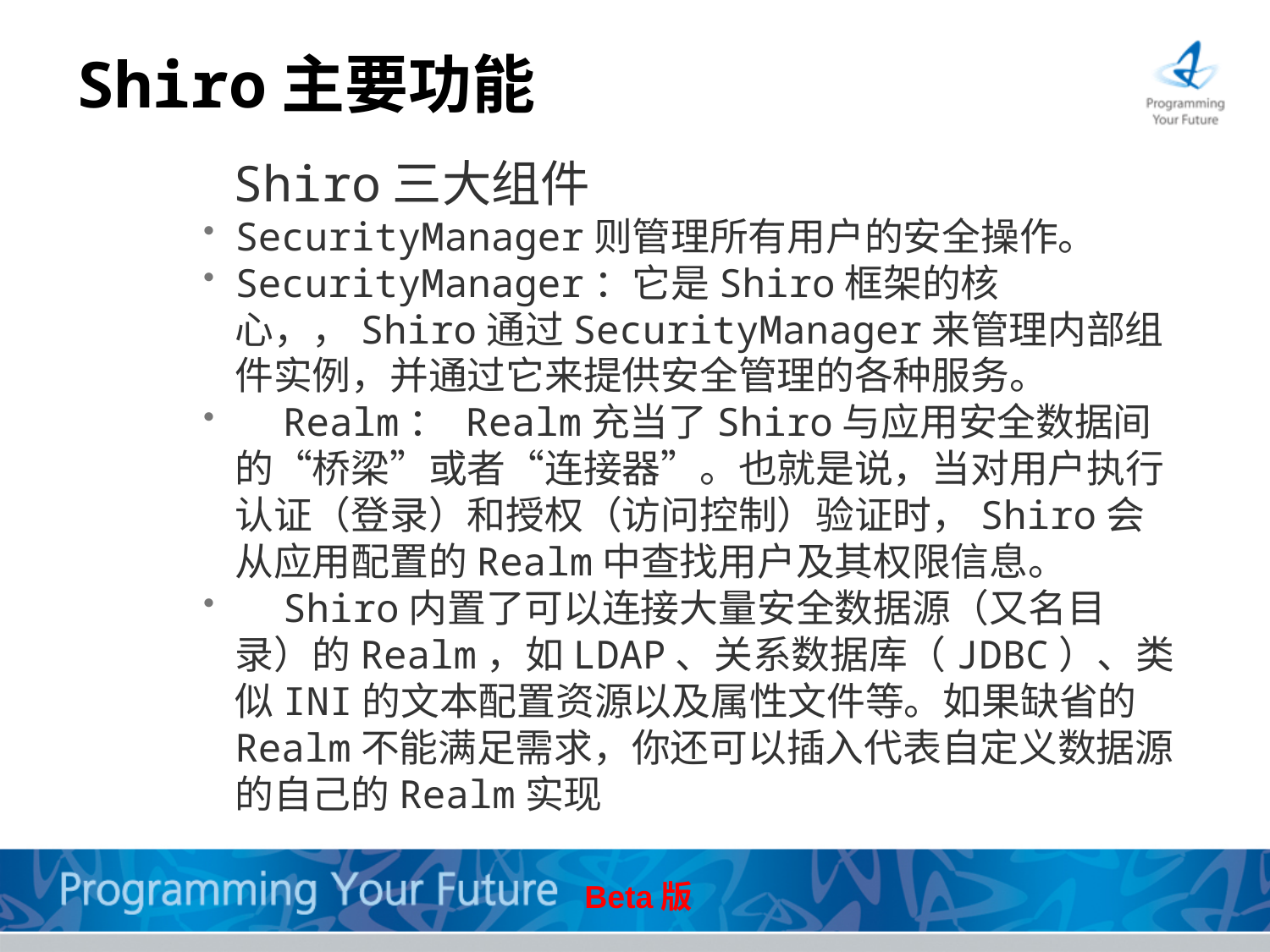

# Shiro主要功能
 Shiro三大组件
SecurityManager则管理所有用户的安全操作。
SecurityManager：它是Shiro框架的核心，，Shiro通过SecurityManager来管理内部组件实例，并通过它来提供安全管理的各种服务。
　Realm： Realm充当了Shiro与应用安全数据间的“桥梁”或者“连接器”。也就是说，当对用户执行认证（登录）和授权（访问控制）验证时，Shiro会从应用配置的Realm中查找用户及其权限信息。
　Shiro内置了可以连接大量安全数据源（又名目录）的Realm，如LDAP、关系数据库（JDBC）、类似INI的文本配置资源以及属性文件等。如果缺省的Realm不能满足需求，你还可以插入代表自定义数据源的自己的Realm实现